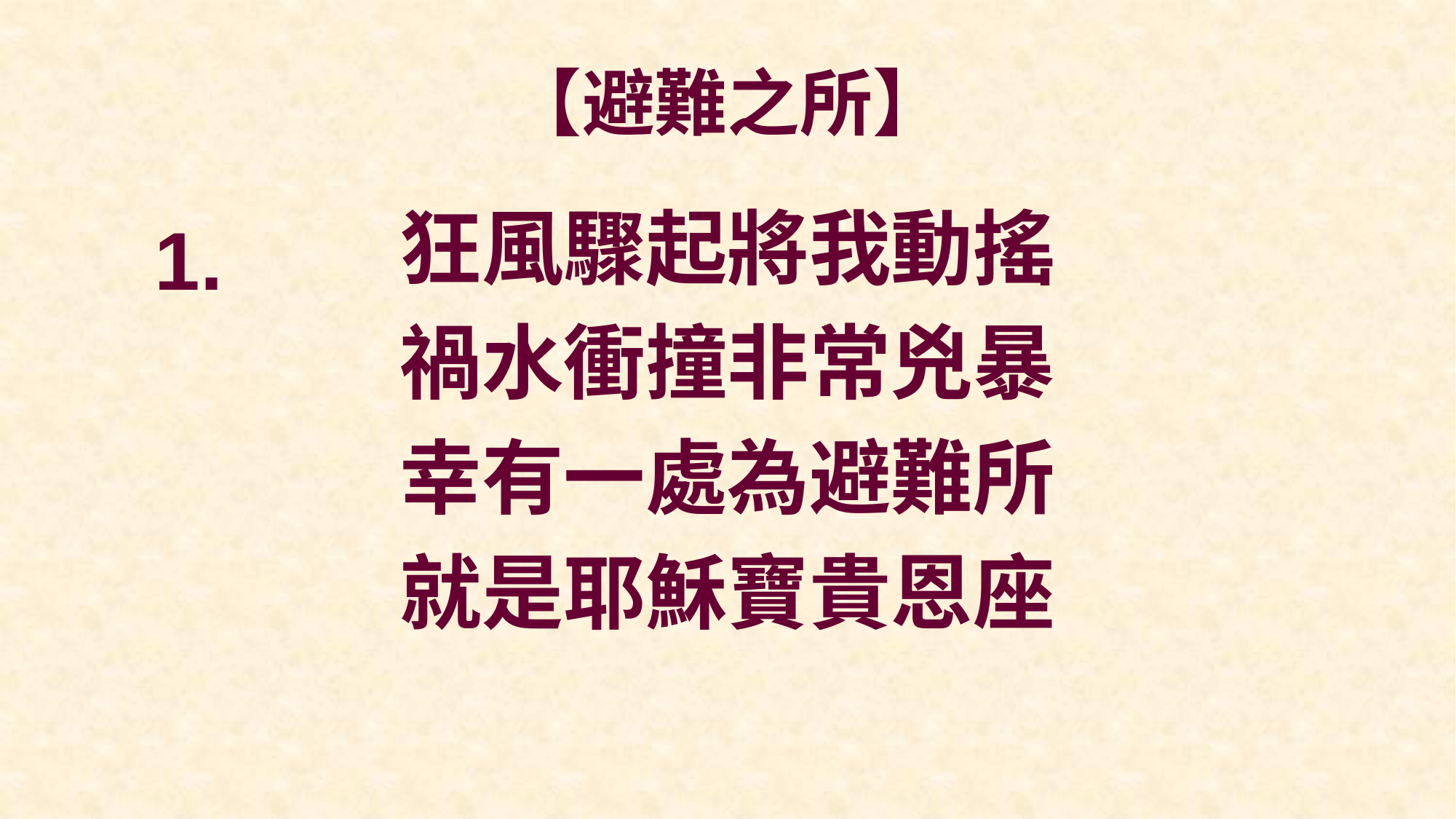

# 【避難之所】
狂風驟起將我動搖
禍水衝撞非常兇暴
幸有一處為避難所
就是耶穌寶貴恩座
1.